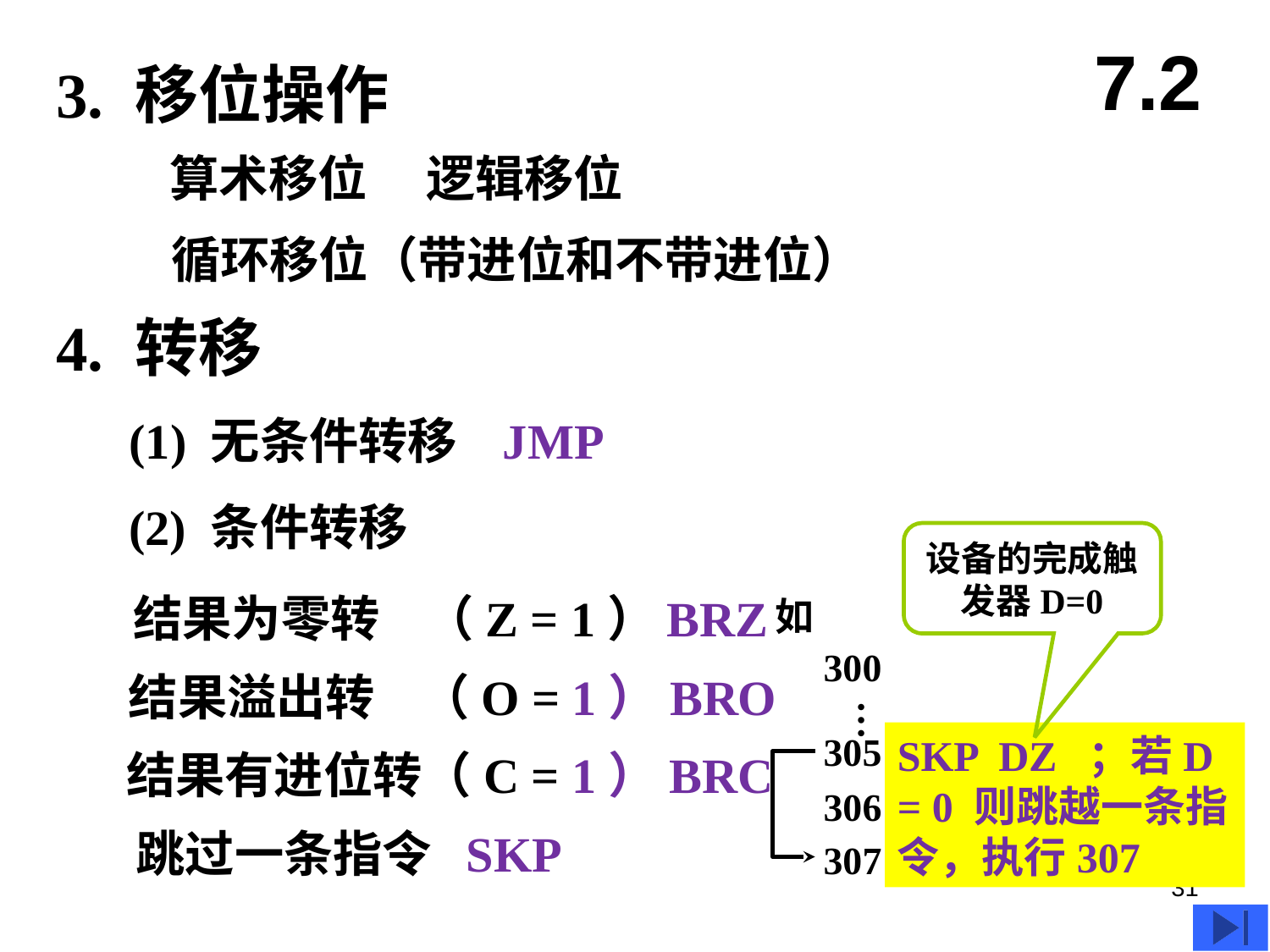

7.2
3. 移位操作
算术移位
逻辑移位
循环移位（带进位和不带进位）
4. 转移
(1) 无条件转移   JMP
(2) 条件转移
设备的完成触发器D=0
结果为零转    （Z = 1）  BRZ
如
300
…
305
SKP  DZ  ；若D = 0 则跳越一条指令，执行307
306
307

结果溢出转    （O = 1）BRO
结果有进位转（C = 1）BRC
跳过一条指令  SKP
31